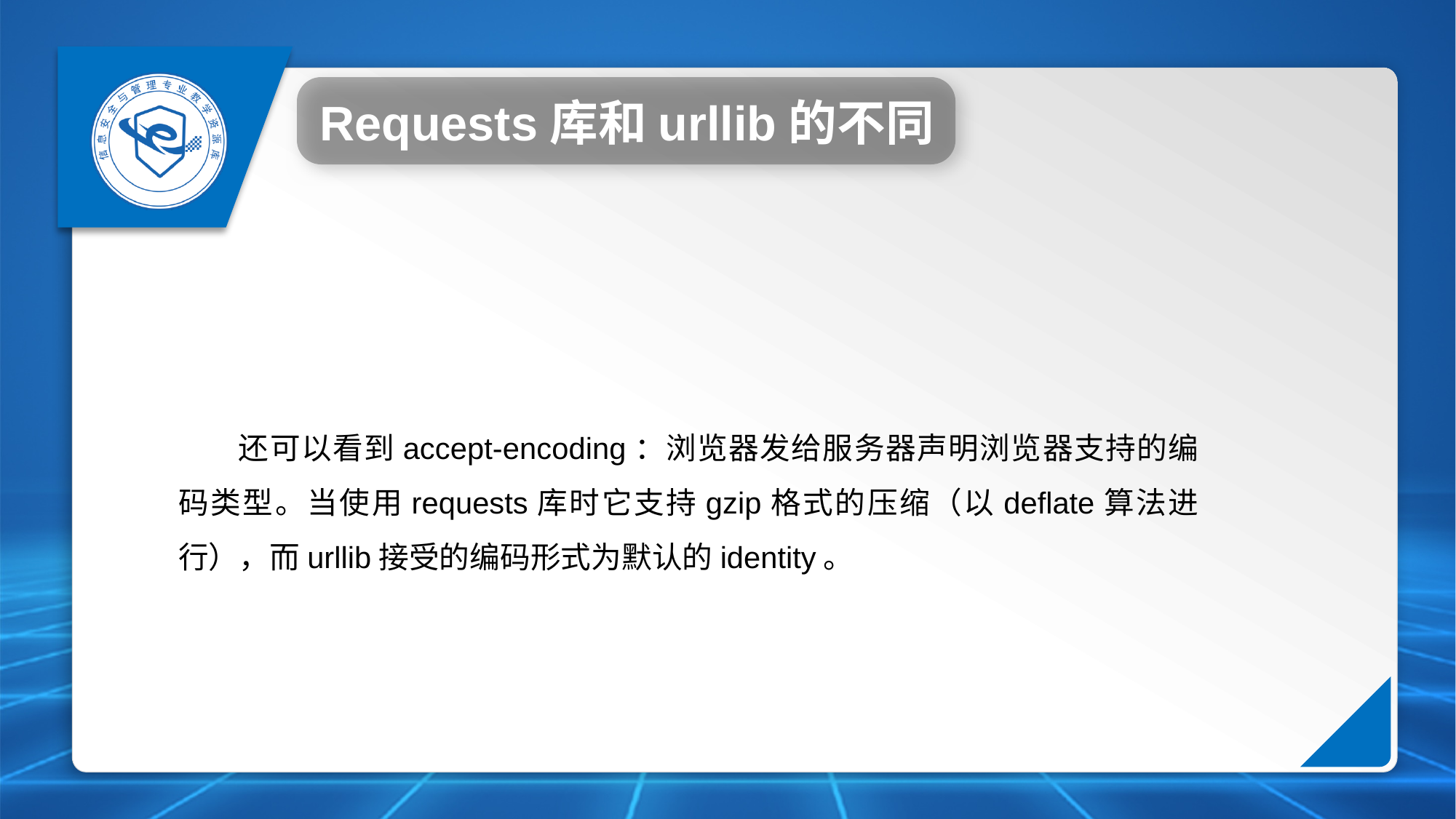

Requests库和urllib的不同
还可以看到accept-encoding：浏览器发给服务器声明浏览器支持的编码类型。当使用requests库时它支持gzip格式的压缩（以deflate算法进行），而urllib接受的编码形式为默认的identity。